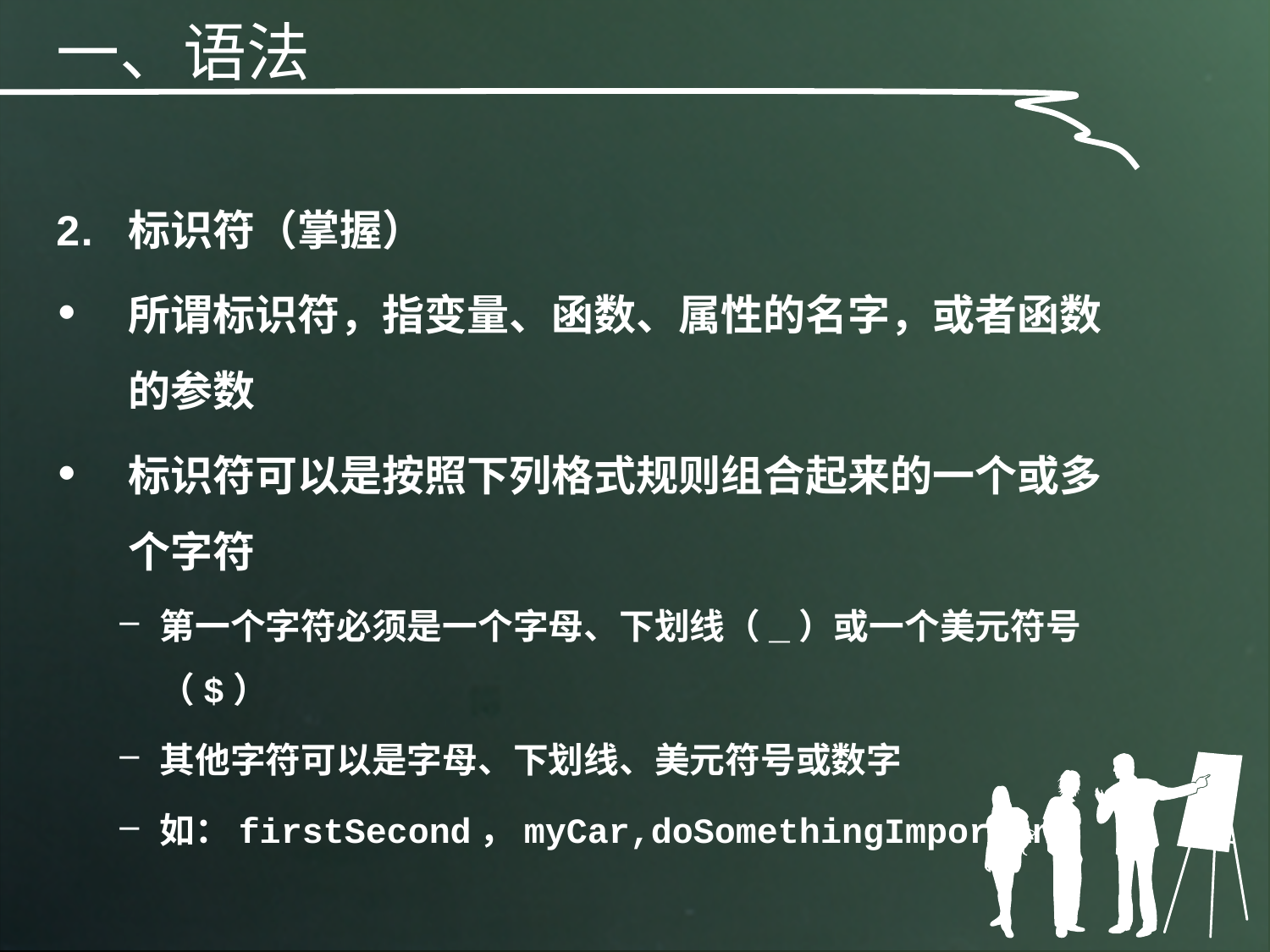

一、语法

标识符（掌握）
所谓标识符，指变量、函数、属性的名字，或者函数的参数
标识符可以是按照下列格式规则组合起来的一个或多个字符
第一个字符必须是一个字母、下划线（_）或一个美元符号（$）
其他字符可以是字母、下划线、美元符号或数字
如：firstSecond，myCar,doSomethingImportant